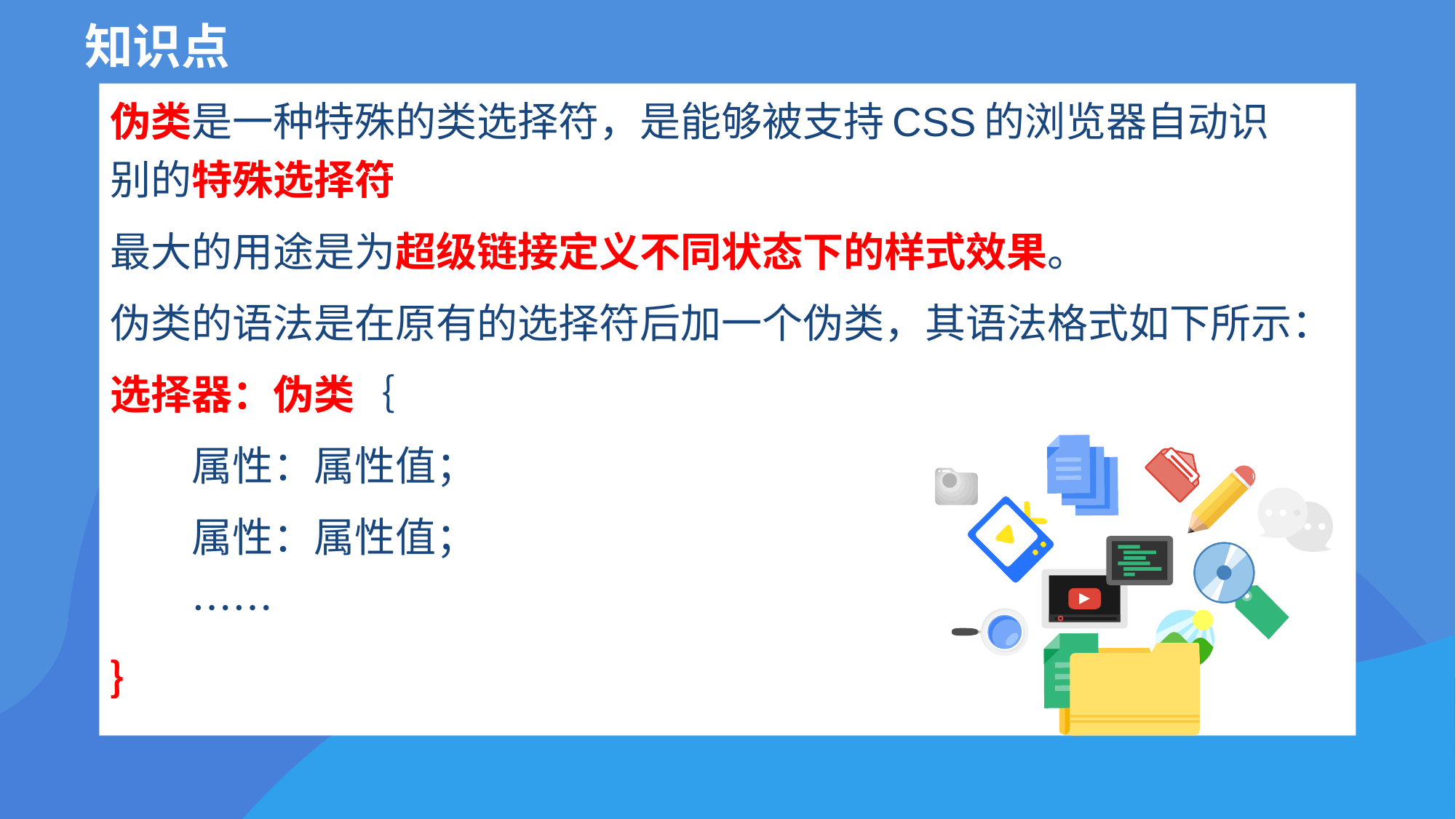

知识点
伪类是一种特殊的类选择符，是能够被支持CSS的浏览器自动识别的特殊选择符
最大的用途是为超级链接定义不同状态下的样式效果。
伪类的语法是在原有的选择符后加一个伪类，其语法格式如下所示：
选择器：伪类｛
　　属性：属性值；
　　属性：属性值；
　　……
｝